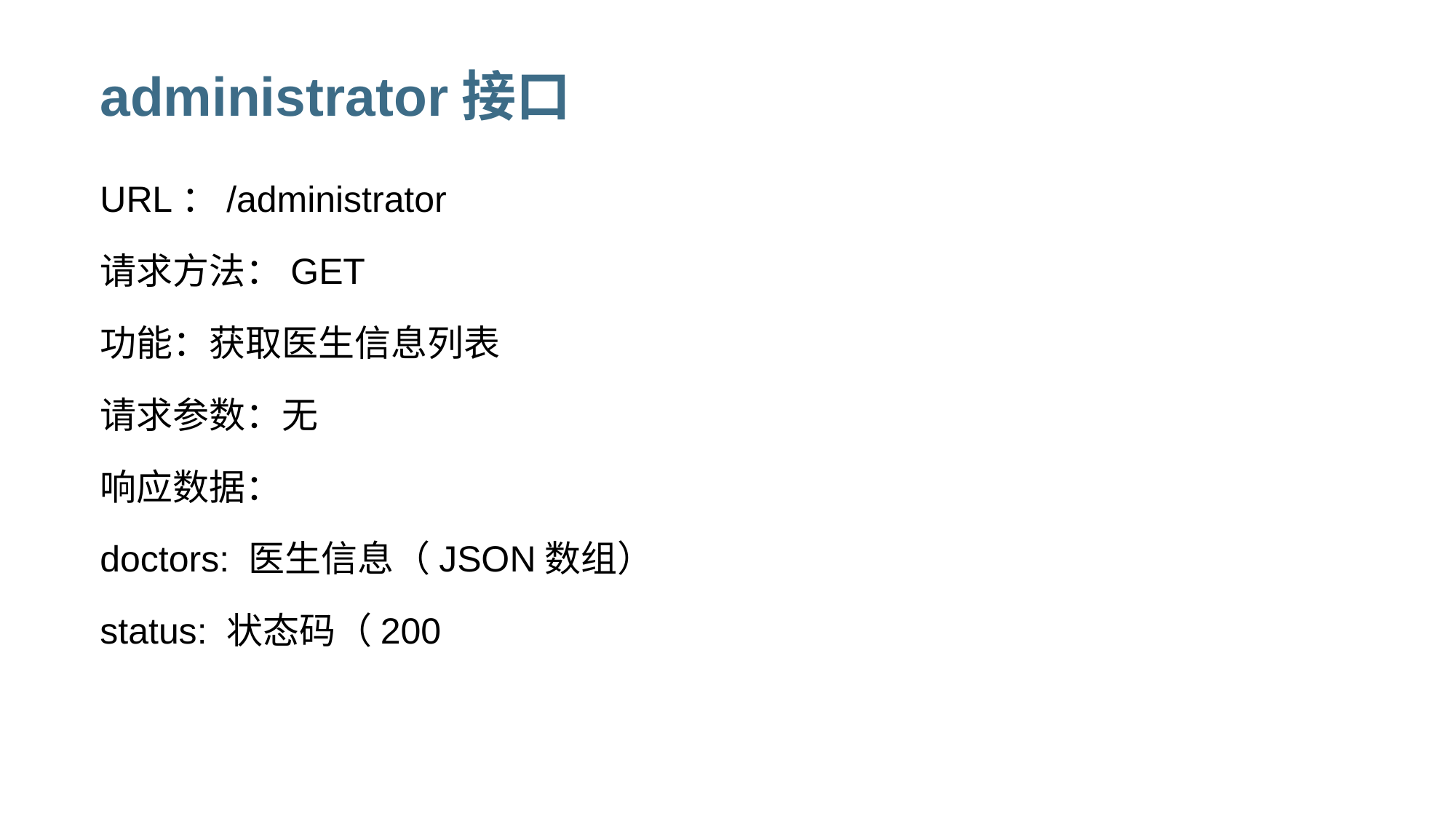

# administrator接口
URL：/administrator
请求方法：GET
功能：获取医生信息列表
请求参数：无
响应数据：
doctors: 医生信息（JSON数组）
status: 状态码（200